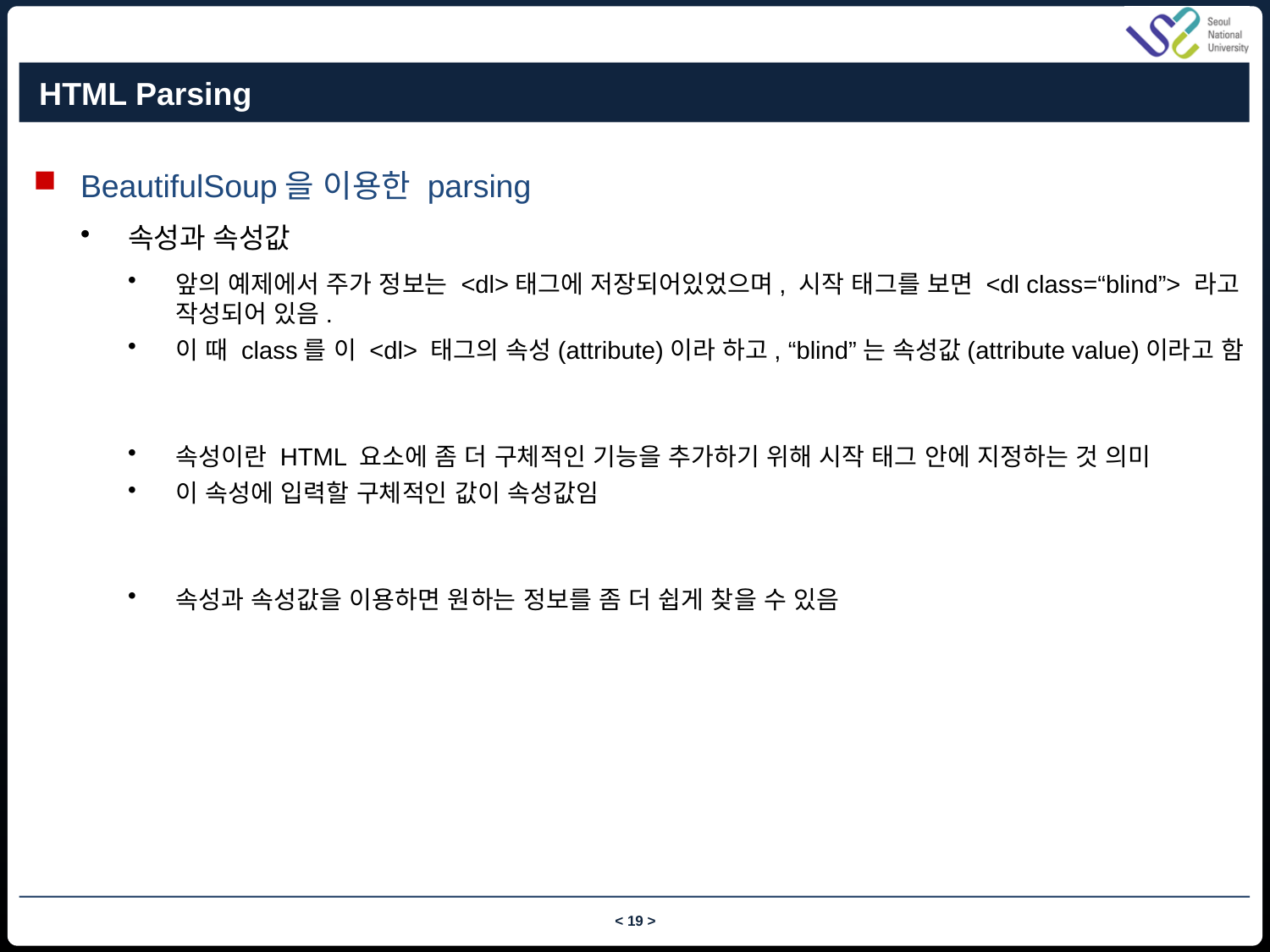

# HTML Parsing
BeautifulSoup을 이용한 parsing
속성과 속성값
앞의 예제에서 주가 정보는 <dl>태그에 저장되어있었으며, 시작 태그를 보면 <dl class=“blind”> 라고 작성되어 있음.
이 때 class를 이 <dl> 태그의 속성(attribute)이라 하고, “blind”는 속성값(attribute value)이라고 함

속성이란 HTML 요소에 좀 더 구체적인 기능을 추가하기 위해 시작 태그 안에 지정하는 것 의미
이 속성에 입력할 구체적인 값이 속성값임

속성과 속성값을 이용하면 원하는 정보를 좀 더 쉽게 찾을 수 있음